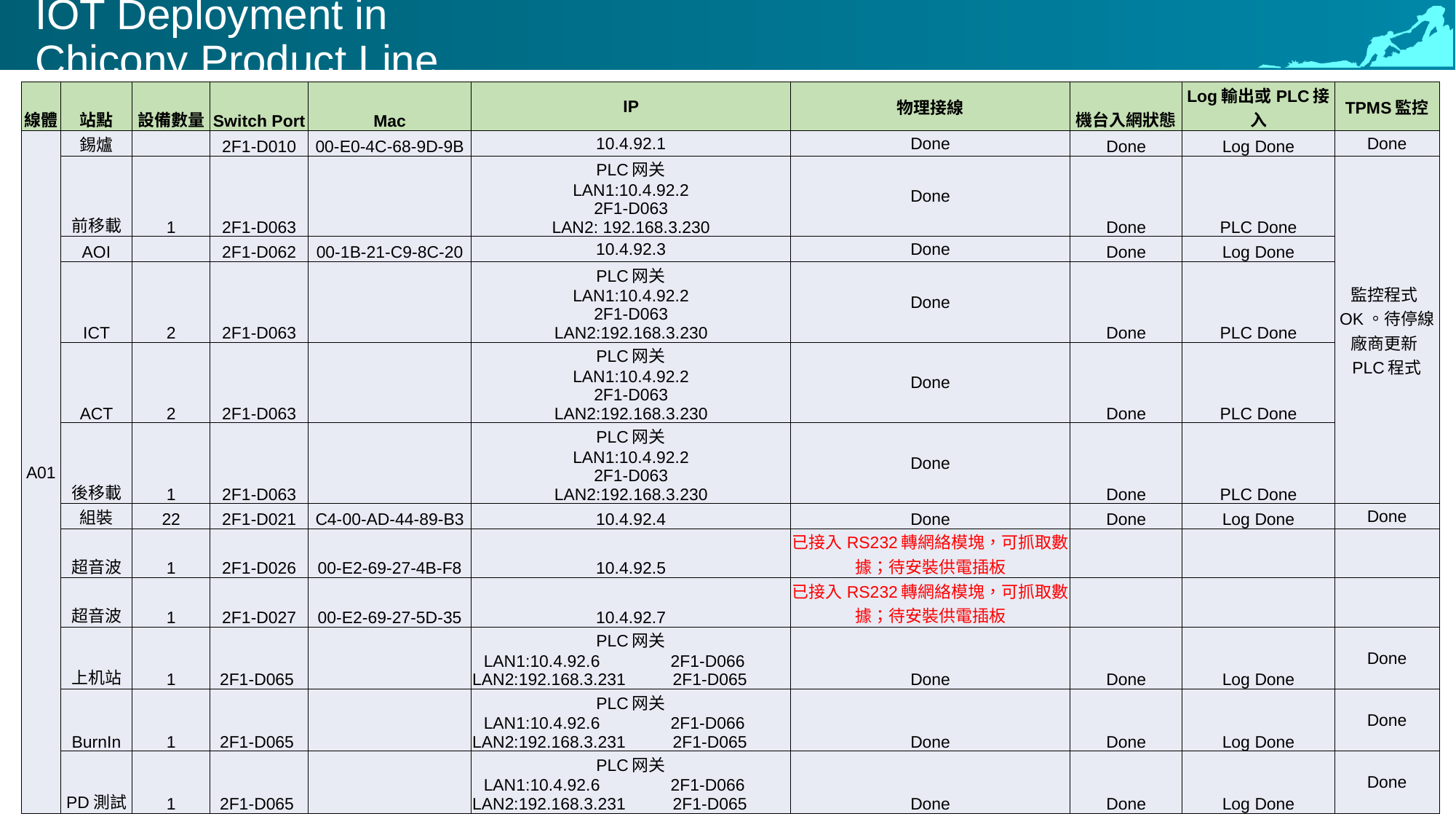

# IOT Deployment in Chicony Product Line
| 線體 | 站點 | 設備數量 | Switch Port | Mac | IP | 物理接線 | 機台入網狀態 | Log輸出或PLC接入 | TPMS監控 |
| --- | --- | --- | --- | --- | --- | --- | --- | --- | --- |
| A01 | 錫爐 |  | 2F1-D010 | 00-E0-4C-68-9D-9B | 10.4.92.1 | Done | Done | Log Done | Done |
|  | 前移載 | 1 | 2F1-D063 |  | PLC网关 LAN1:10.4.92.2 2F1-D063 LAN2: 192.168.3.230 | Done | Done | PLC Done | 監控程式OK。待停線廠商更新PLC程式 |
|  | AOI |  | 2F1-D062 | 00-1B-21-C9-8C-20 | 10.4.92.3 | Done | Done | Log Done |  |
|  | ICT | 2 | 2F1-D063 |  | PLC网关 LAN1:10.4.92.2 2F1-D063 LAN2:192.168.3.230 | Done | Done | PLC Done |  |
|  | ACT | 2 | 2F1-D063 |  | PLC网关 LAN1:10.4.92.2 2F1-D063 LAN2:192.168.3.230 | Done | Done | PLC Done |  |
|  | 後移載 | 1 | 2F1-D063 |  | PLC网关 LAN1:10.4.92.2 2F1-D063 LAN2:192.168.3.230 | Done | Done | PLC Done |  |
|  | 組裝 | 22 | 2F1-D021 | C4-00-AD-44-89-B3 | 10.4.92.4 | Done | Done | Log Done | Done |
|  | 超音波 | 1 | 2F1-D026 | 00-E2-69-27-4B-F8 | 10.4.92.5 | 已接入RS232轉網絡模塊，可抓取數據；待安裝供電插板 |  |  |  |
|  | 超音波 | 1 | 2F1-D027 | 00-E2-69-27-5D-35 | 10.4.92.7 | 已接入RS232轉網絡模塊，可抓取數據；待安裝供電插板 |  |  |  |
|  | 上机站 | 1 | 2F1-D065 |  | PLC网关 LAN1:10.4.92.6 2F1-D066 LAN2:192.168.3.231 2F1-D065 | Done | Done | Log Done | Done |
|  | BurnIn | 1 | 2F1-D065 |  | PLC网关 LAN1:10.4.92.6 2F1-D066 LAN2:192.168.3.231 2F1-D065 | Done | Done | Log Done | Done |
|  | PD測試 | 1 | 2F1-D065 |  | PLC网关 LAN1:10.4.92.6 2F1-D066 LAN2:192.168.3.231 2F1-D065 | Done | Done | Log Done | Done |